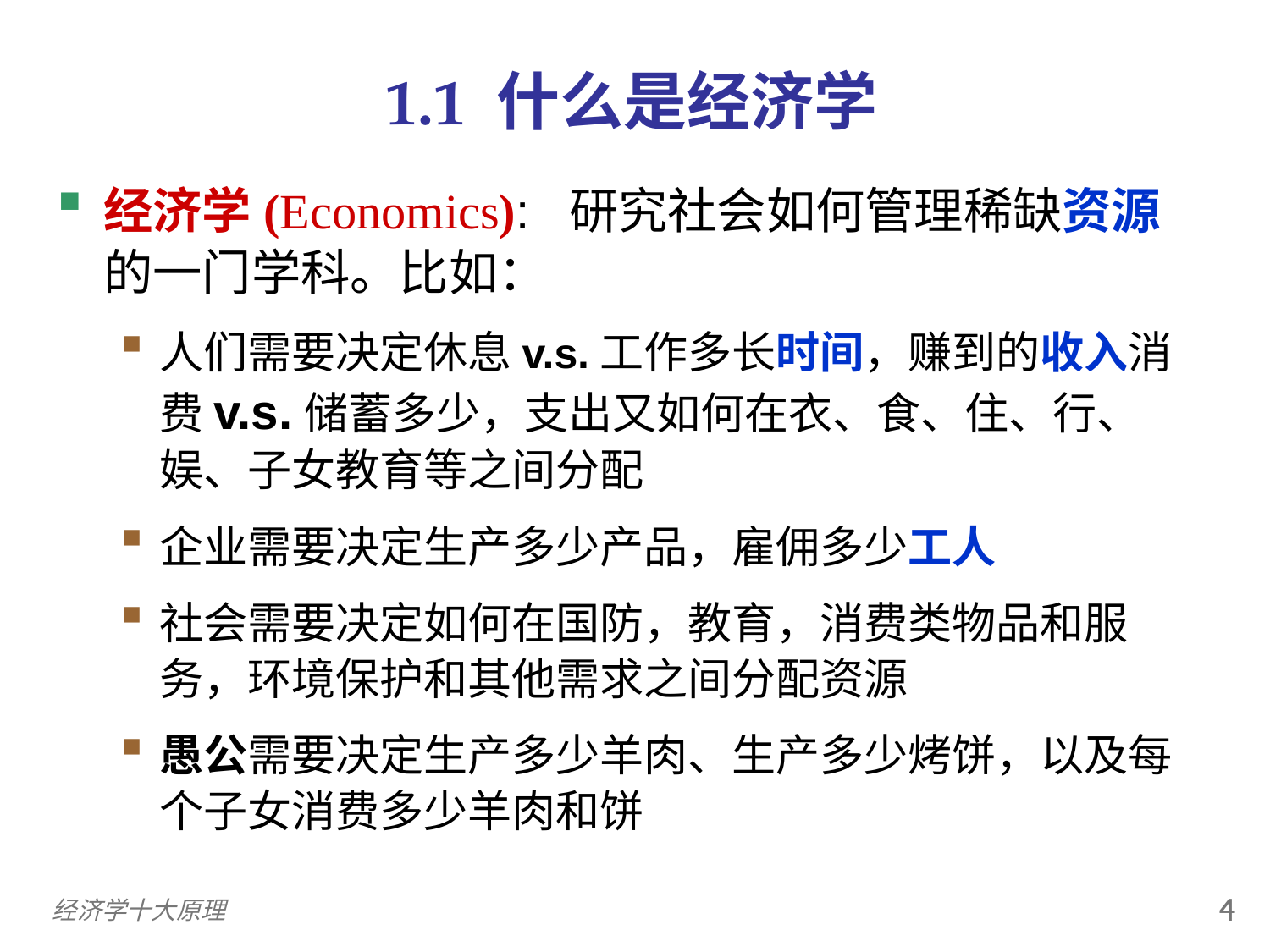

0
# 1.1 什么是经济学
经济学(Economics):  研究社会如何管理稀缺资源的一门学科。比如：
人们需要决定休息v.s.工作多长时间，赚到的收入消费v.s.储蓄多少，支出又如何在衣、食、住、行、娱、子女教育等之间分配
企业需要决定生产多少产品，雇佣多少工人
社会需要决定如何在国防，教育，消费类物品和服务，环境保护和其他需求之间分配资源
愚公需要决定生产多少羊肉、生产多少烤饼，以及每个子女消费多少羊肉和饼

4
经济学十大原理